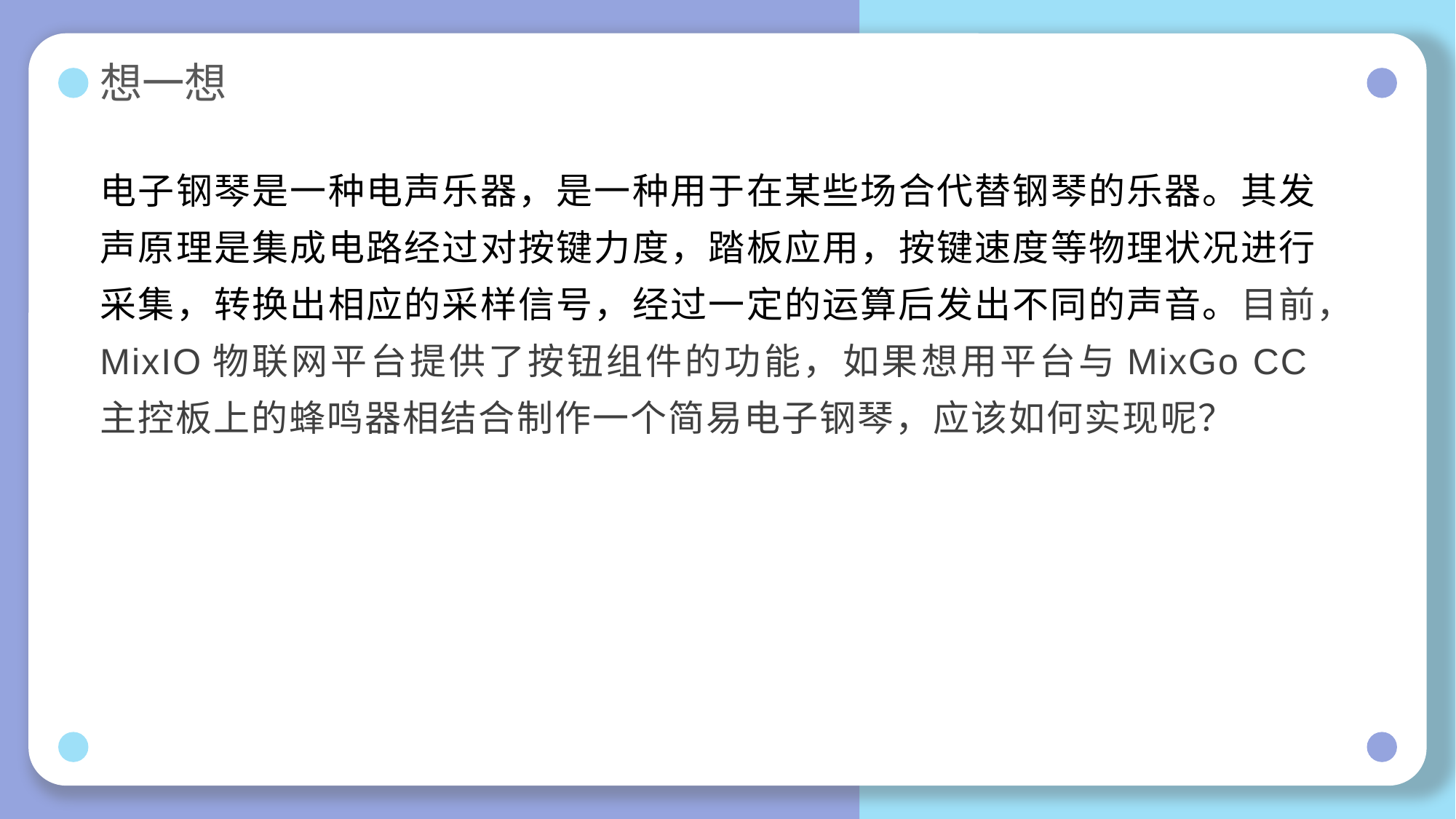

# 想一想
电子钢琴是一种电声乐器，是一种用于在某些场合代替钢琴的乐器。其发声原理是集成电路经过对按键力度，踏板应用，按键速度等物理状况进行采集，转换出相应的采样信号，经过一定的运算后发出不同的声音。目前，MixIO物联网平台提供了按钮组件的功能，如果想用平台与MixGo CC主控板上的蜂鸣器相结合制作一个简易电子钢琴，应该如何实现呢？